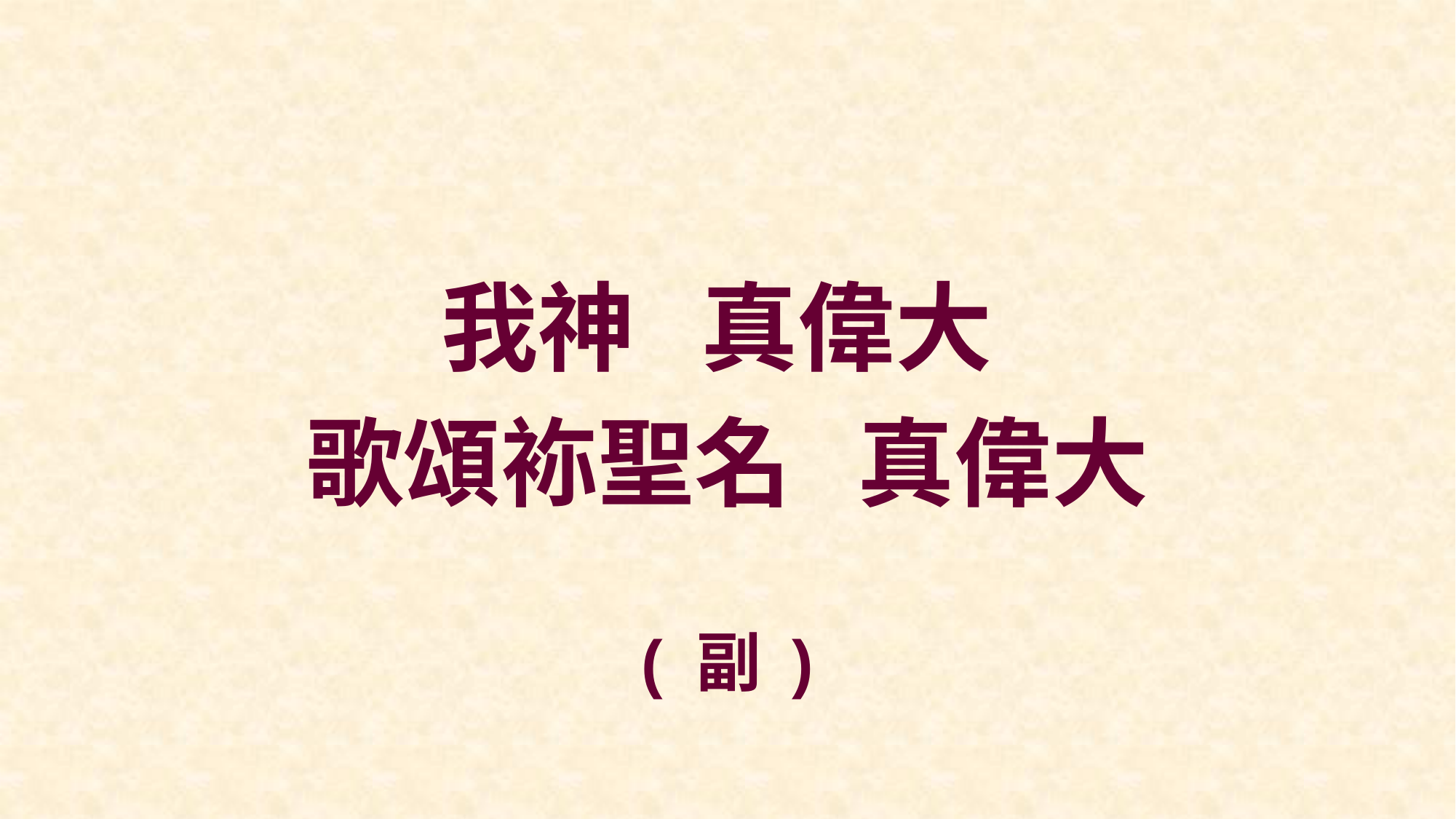

我神   真偉大
歌頌袮聖名   真偉大
( 副 )